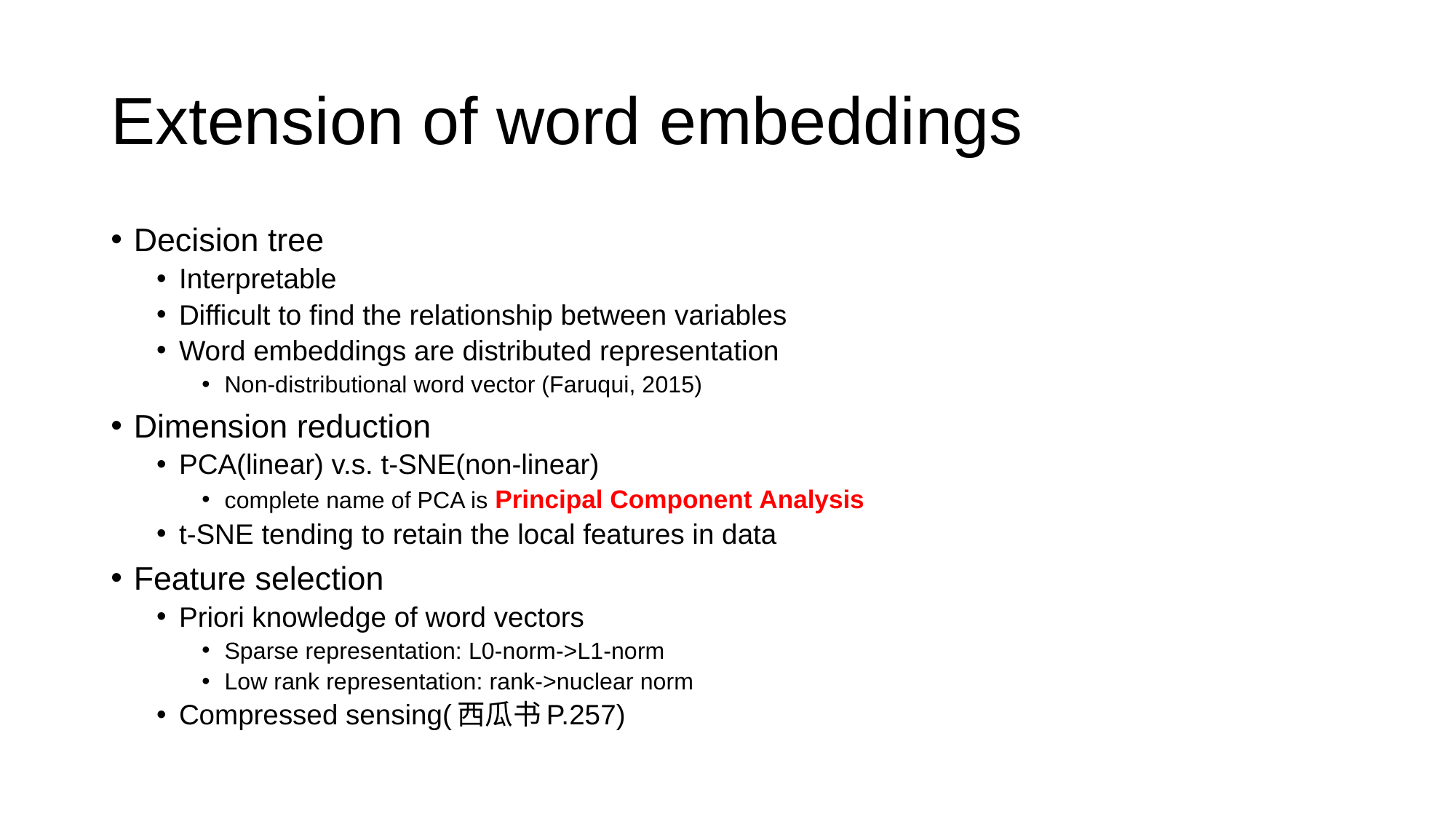

# Extension of word embeddings
Decision tree
Interpretable
Difficult to find the relationship between variables
Word embeddings are distributed representation
Non-distributional word vector (Faruqui, 2015)
Dimension reduction
PCA(linear) v.s. t-SNE(non-linear)
complete name of PCA is Principal Component Analysis
t-SNE tending to retain the local features in data
Feature selection
Priori knowledge of word vectors
Sparse representation: L0-norm->L1-norm
Low rank representation: rank->nuclear norm
Compressed sensing(西瓜书P.257)